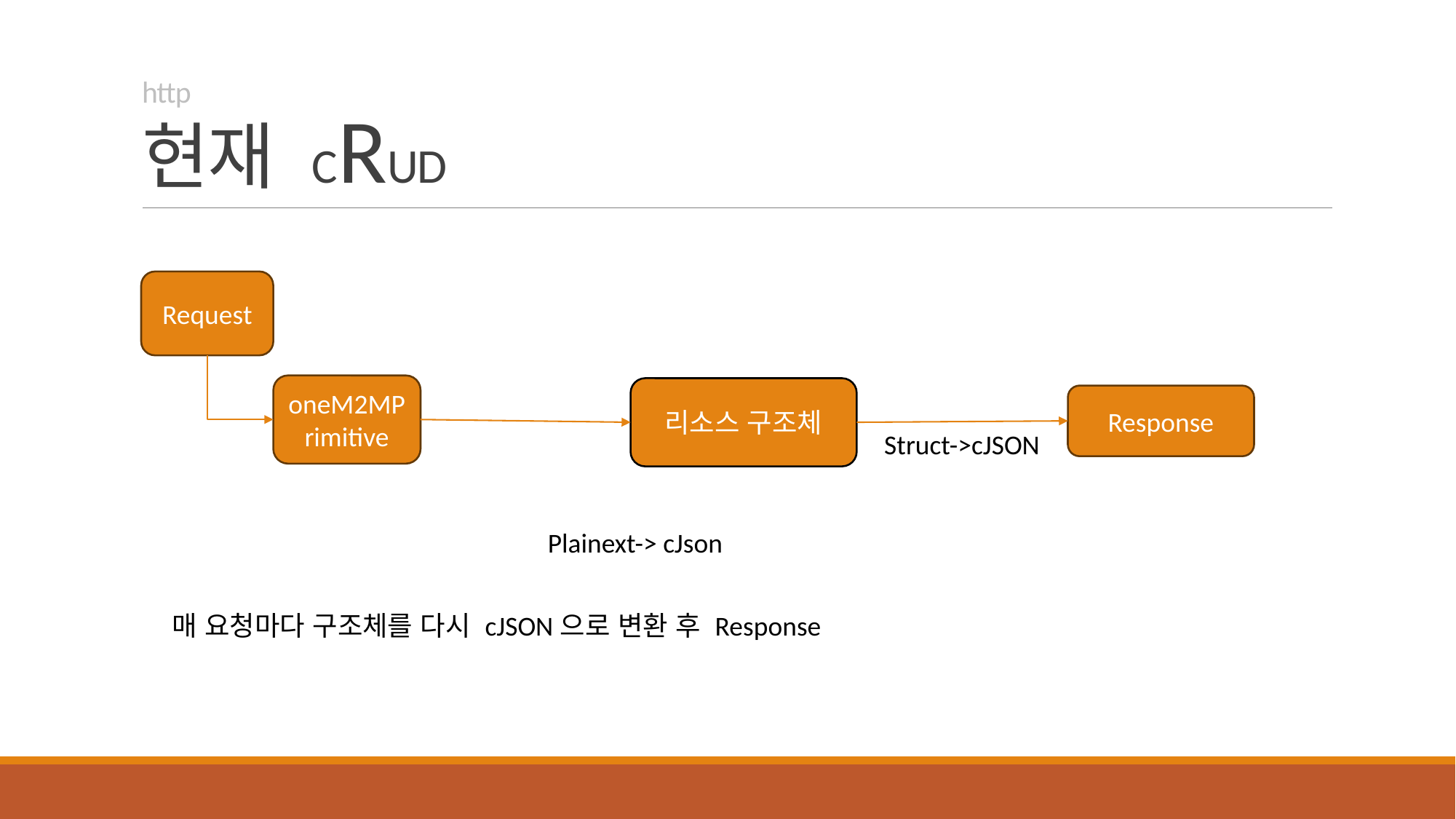

# http 현재 CRUD
Request
oneM2MPrimitive
리소스 구조체
Response
Struct->cJSON
Plainext-> cJson
매 요청마다 구조체를 다시 cJSON으로 변환 후 Response